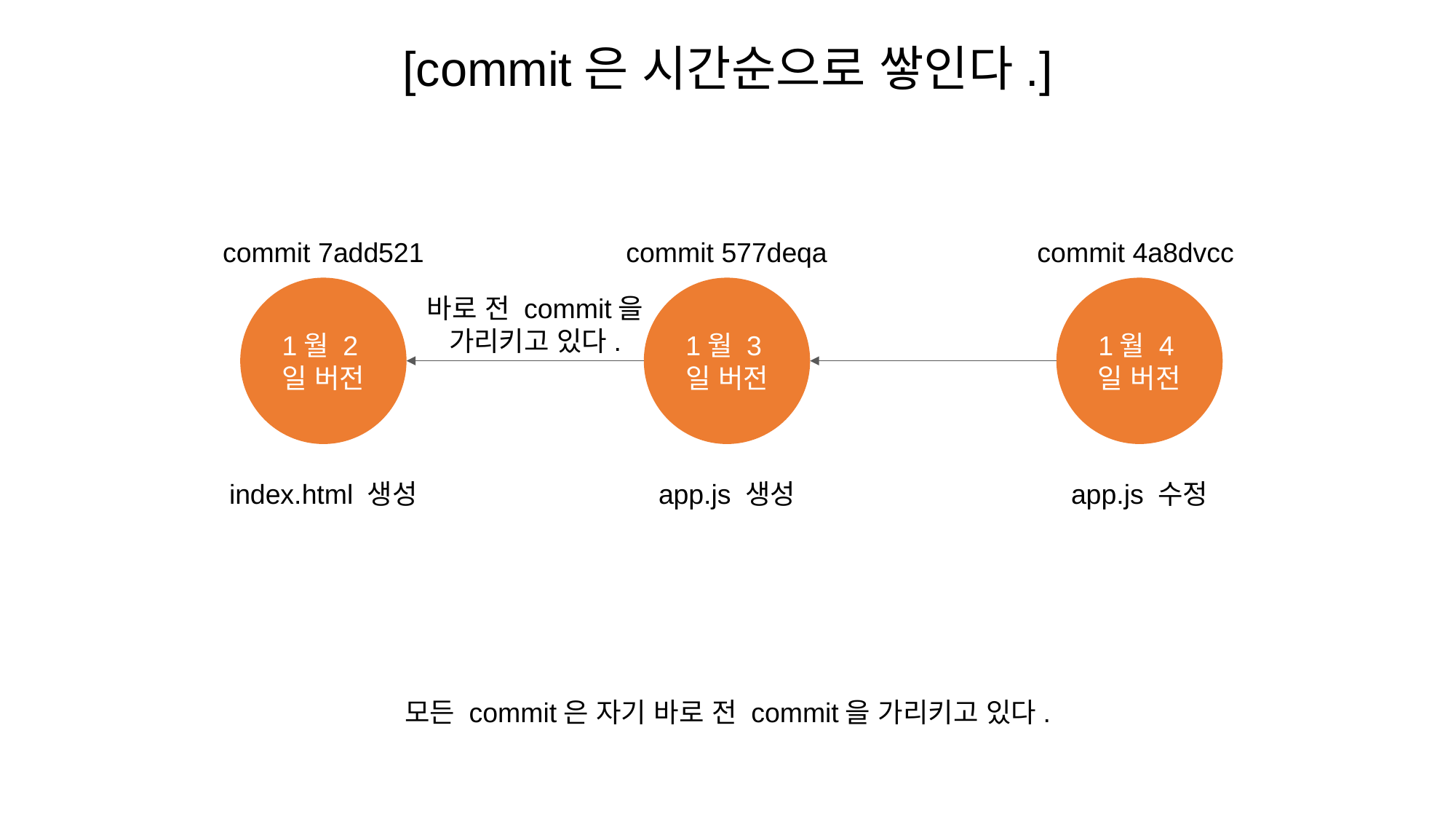

[commit은 시간순으로 쌓인다.]
commit 7add521
1월 2일 버전
index.html 생성
commit 577deqa
1월 3일 버전
app.js 생성
commit 4a8dvcc
1월 4일 버전
app.js 수정
바로 전 commit을
가리키고 있다.
모든 commit은 자기 바로 전 commit을 가리키고 있다.